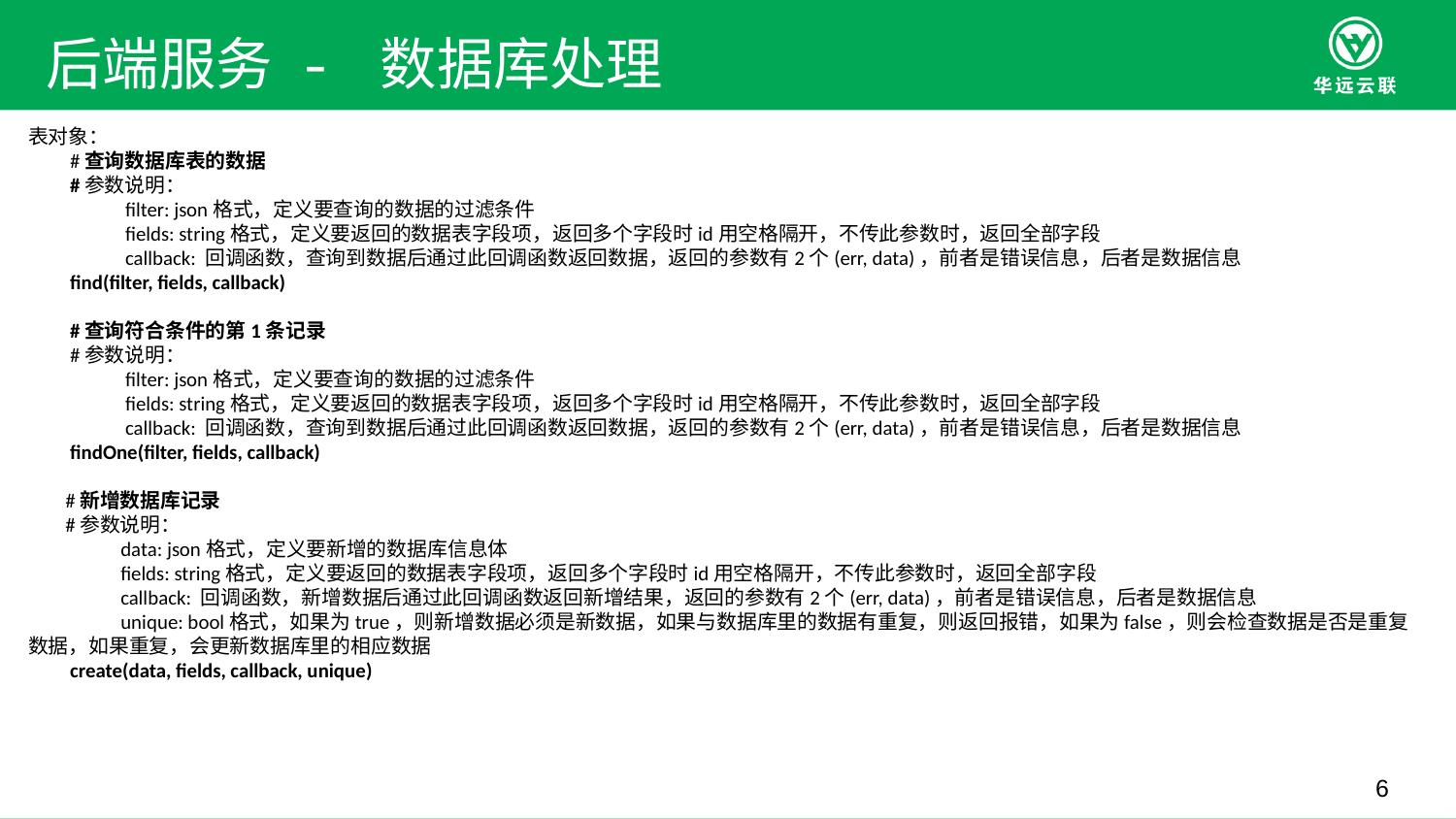

后端服务 - 数据库处理
表对象：         #查询数据库表的数据         #参数说明：                     filter: json格式，定义要查询的数据的过滤条件                     fields: string格式，定义要返回的数据表字段项，返回多个字段时id用空格隔开，不传此参数时，返回全部字段                     callback: 回调函数，查询到数据后通过此回调函数返回数据，返回的参数有2个(err, data)，前者是错误信息，后者是数据信息
         find(filter, fields, callback)          #查询符合条件的第1条记录
         #参数说明：                     filter: json格式，定义要查询的数据的过滤条件                     fields: string格式，定义要返回的数据表字段项，返回多个字段时id用空格隔开，不传此参数时，返回全部字段                     callback: 回调函数，查询到数据后通过此回调函数返回数据，返回的参数有2个(err, data)，前者是错误信息，后者是数据信息
         findOne(filter, fields, callback)
         #新增数据库记录
        #参数说明：
                    data: json格式，定义要新增的数据库信息体
                    fields: string格式，定义要返回的数据表字段项，返回多个字段时id用空格隔开，不传此参数时，返回全部字段                    callback: 回调函数，新增数据后通过此回调函数返回新增结果，返回的参数有2个(err, data)，前者是错误信息，后者是数据信息                    unique: bool格式，如果为true，则新增数据必须是新数据，如果与数据库里的数据有重复，则返回报错，如果为false，则会检查数据是否是重复数据，如果重复，会更新数据库里的相应数据
         create(data, fields, callback, unique)